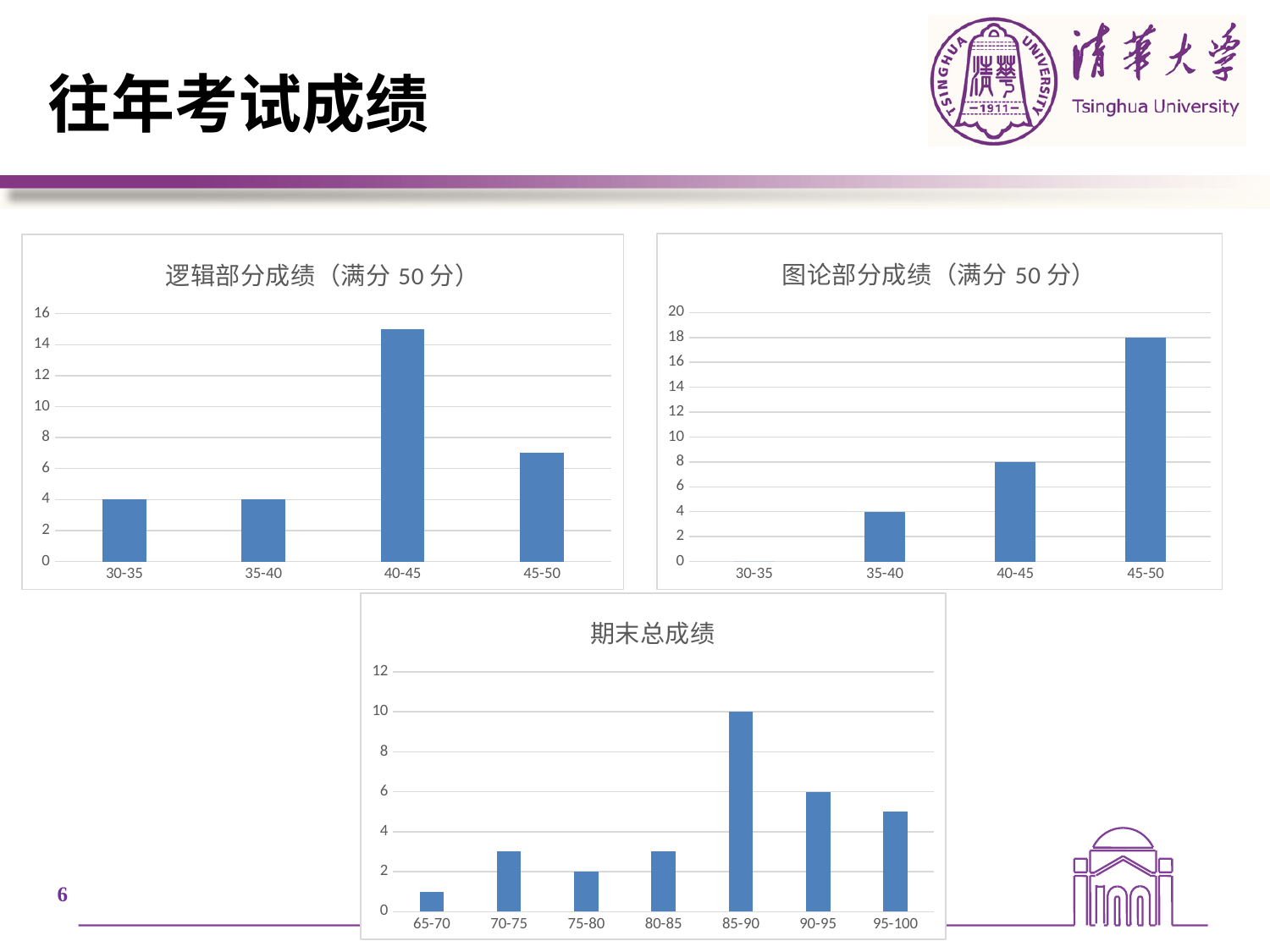

# 往年考试成绩

### Chart: 图论部分成绩（满分50分）

| Category |  |
|---|---|
| 30-35 | 0.0 |
| 35-40 | 4.0 |
| 40-45 | 8.0 |
| 45-50 | 18.0 |

### Chart: 逻辑部分成绩（满分50分）

| Category |  |
|---|---|
| 30-35 | 4.0 |
| 35-40 | 4.0 |
| 40-45 | 15.0 |
| 45-50 | 7.0 |

### Chart: 期末总成绩

| Category |  |
|---|---|
| 65-70 | 1.0 |
| 70-75 | 3.0 |
| 75-80 | 2.0 |
| 80-85 | 3.0 |
| 85-90 | 10.0 |
| 90-95 | 6.0 |
| 95-100 | 5.0 |